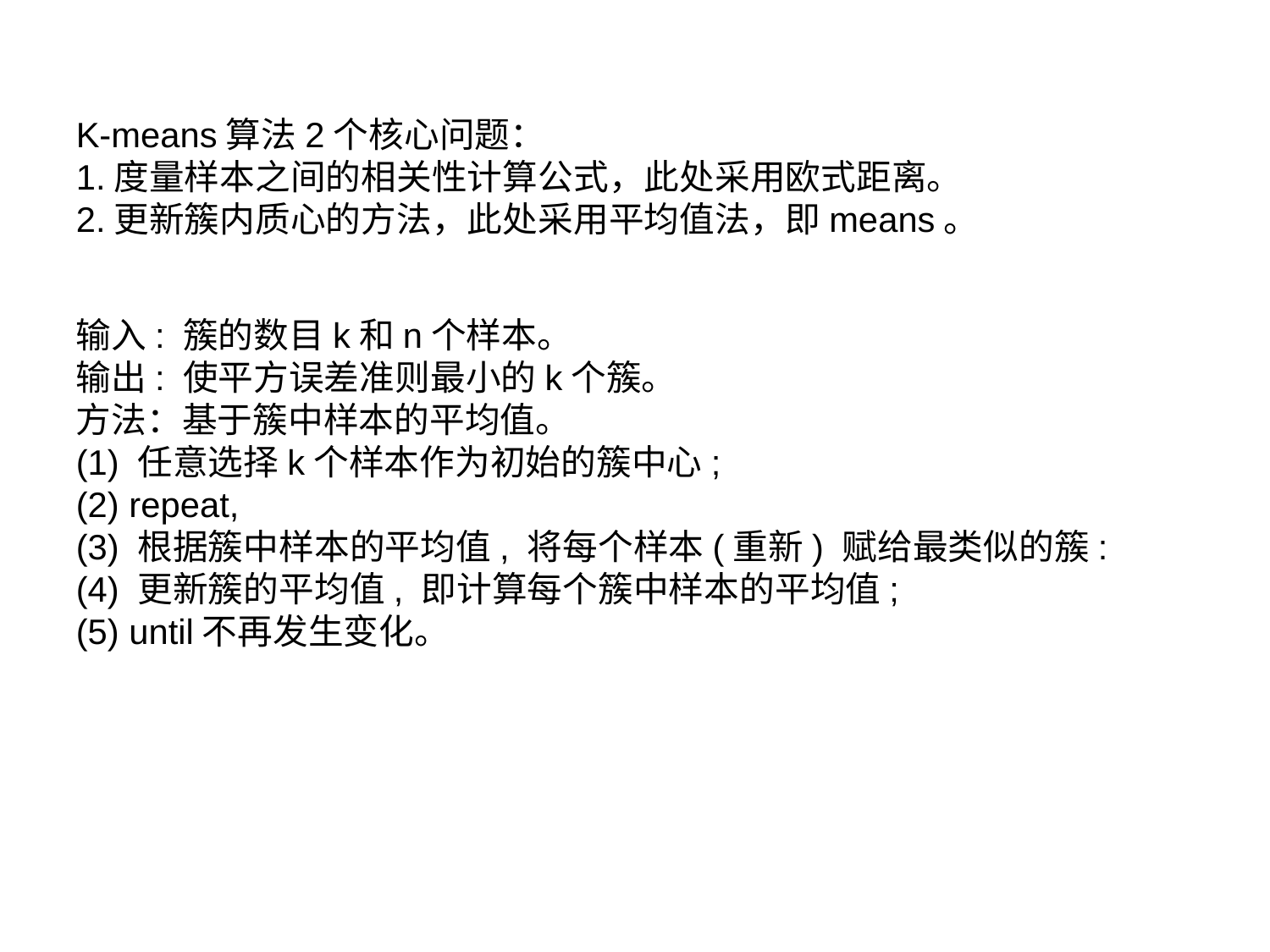

K-means算法2个核心问题：
1.度量样本之间的相关性计算公式，此处采用欧式距离。
2.更新簇内质心的方法，此处采用平均值法，即means。
输入: 簇的数目k和n个样本。
输出: 使平方误差准则最小的k个簇。
方法：基于簇中样本的平均值。
(1) 任意选择k个样本作为初始的簇中心;
(2) repeat,
(3) 根据簇中样本的平均值, 将每个样本(重新) 赋给最类似的簇:
(4) 更新簇的平均值, 即计算每个簇中样本的平均值;
(5) until不再发生变化。